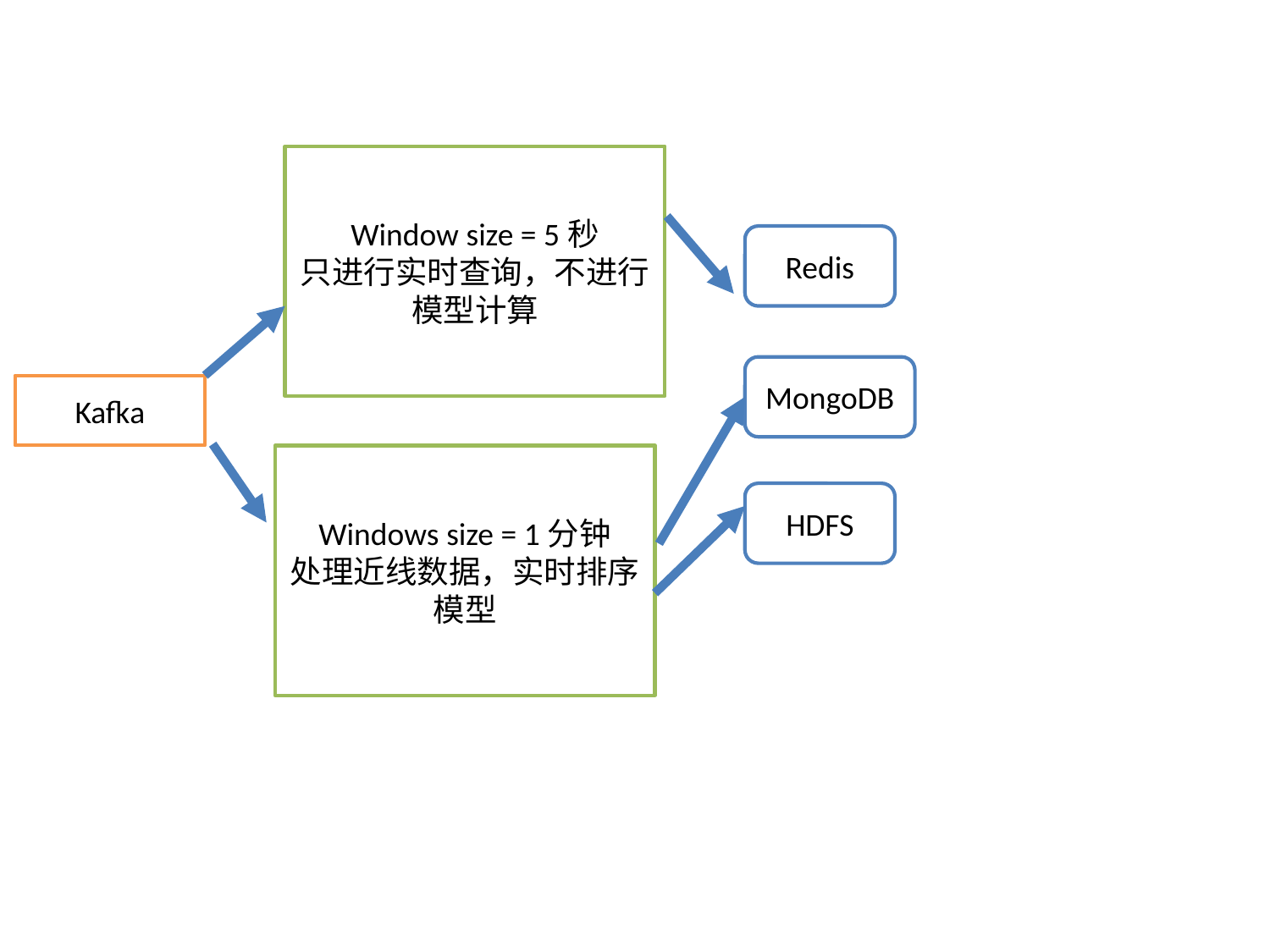

Window size = 5秒
只进行实时查询，不进行模型计算
Redis
MongoDB
Kafka
Windows size = 1分钟
处理近线数据，实时排序模型
HDFS